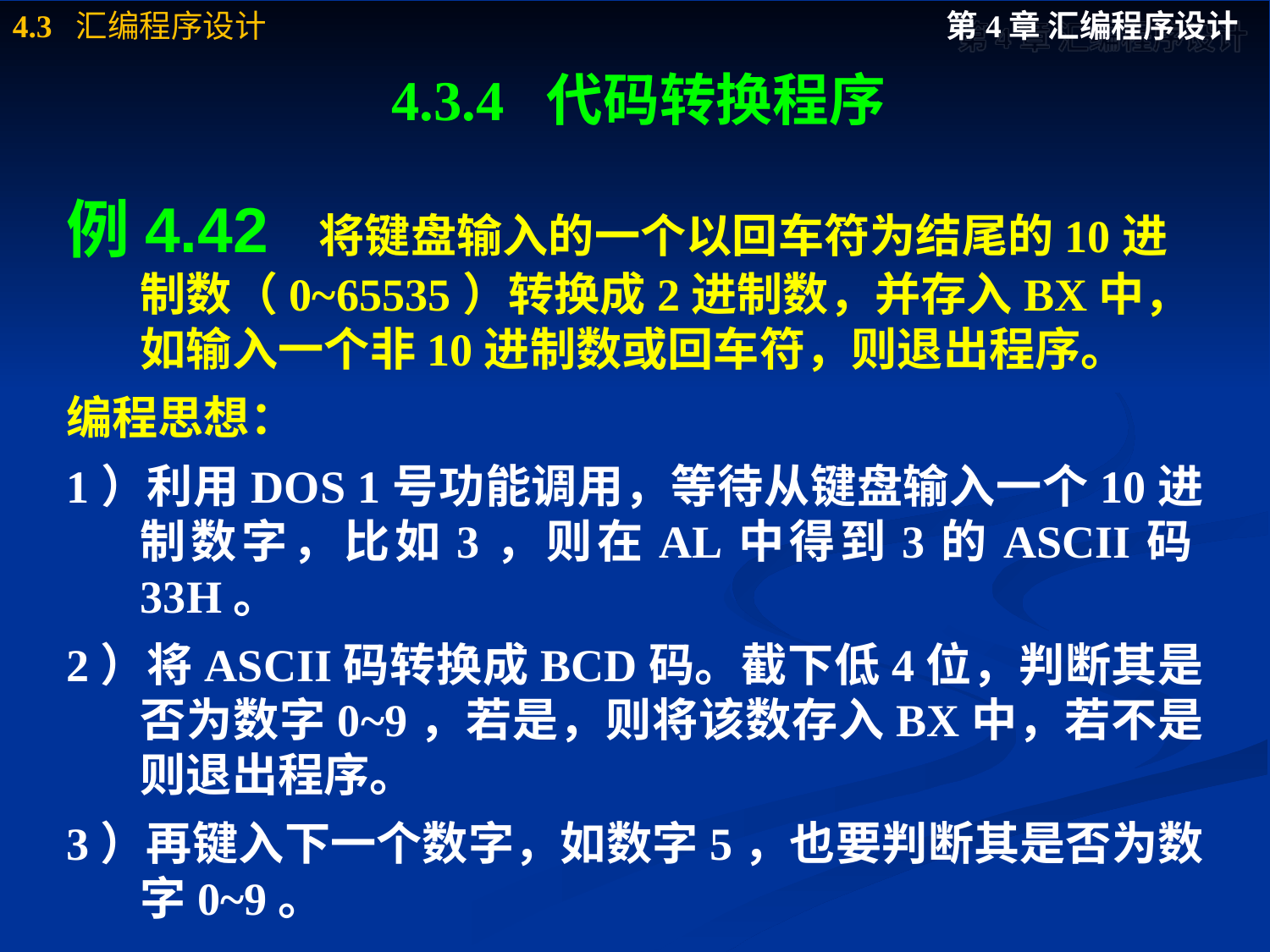

# 4.3.4  代码转换程序
例4.42  将键盘输入的一个以回车符为结尾的10进制数（0~65535）转换成2进制数，并存入BX中，如输入一个非10进制数或回车符，则退出程序。
编程思想：
1）利用DOS 1号功能调用，等待从键盘输入一个10进制数字，比如3，则在AL中得到3的ASCII码33H。
2）将ASCII码转换成BCD码。截下低4位，判断其是否为数字0~9，若是，则将该数存入BX中，若不是则退出程序。
3）再键入下一个数字，如数字5，也要判断其是否为数字0~9。